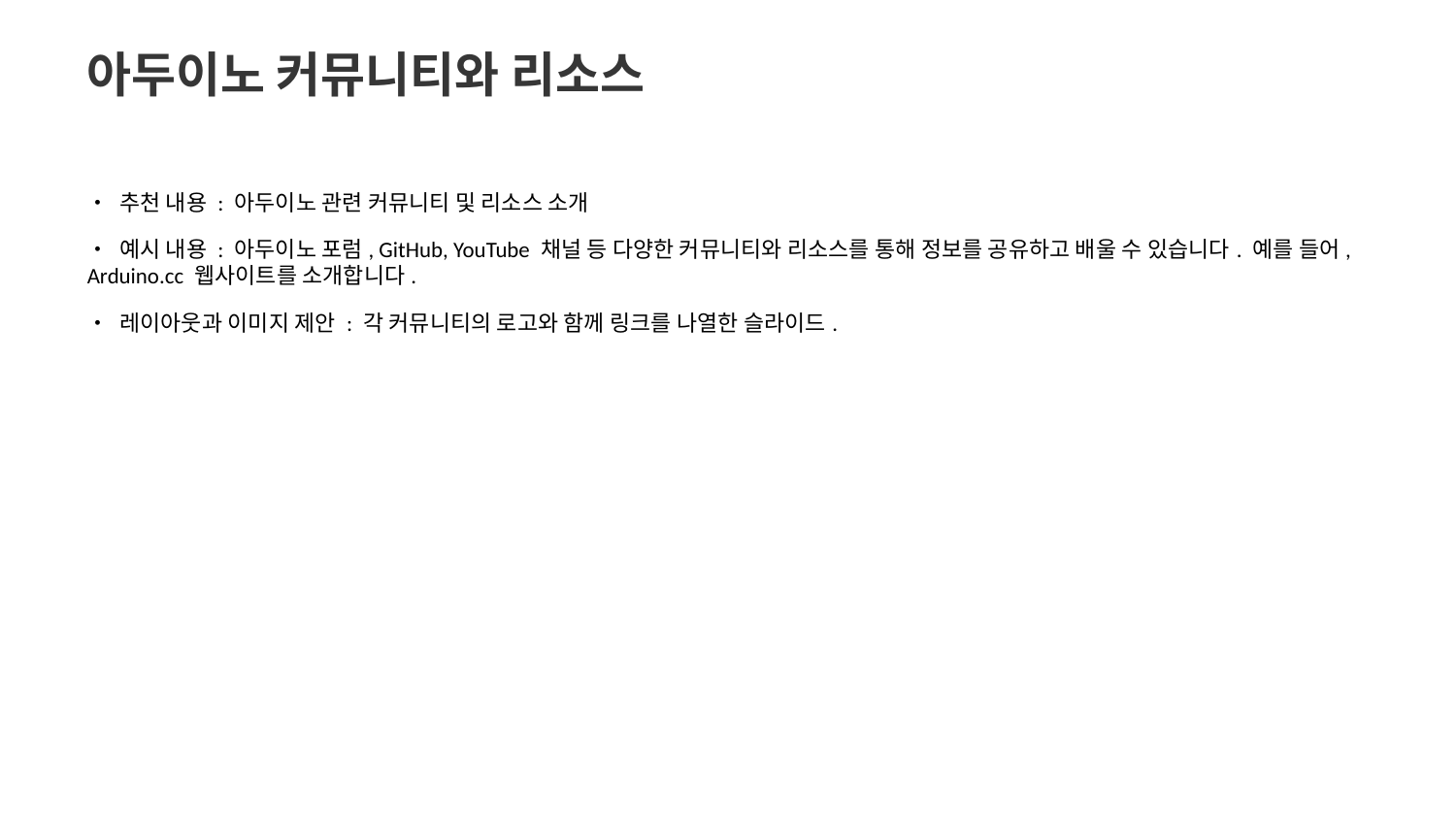

아두이노 커뮤니티와 리소스
• 추천 내용 : 아두이노 관련 커뮤니티 및 리소스 소개
• 예시 내용 : 아두이노 포럼, GitHub, YouTube 채널 등 다양한 커뮤니티와 리소스를 통해 정보를 공유하고 배울 수 있습니다. 예를 들어, Arduino.cc 웹사이트를 소개합니다.
• 레이아웃과 이미지 제안 : 각 커뮤니티의 로고와 함께 링크를 나열한 슬라이드.